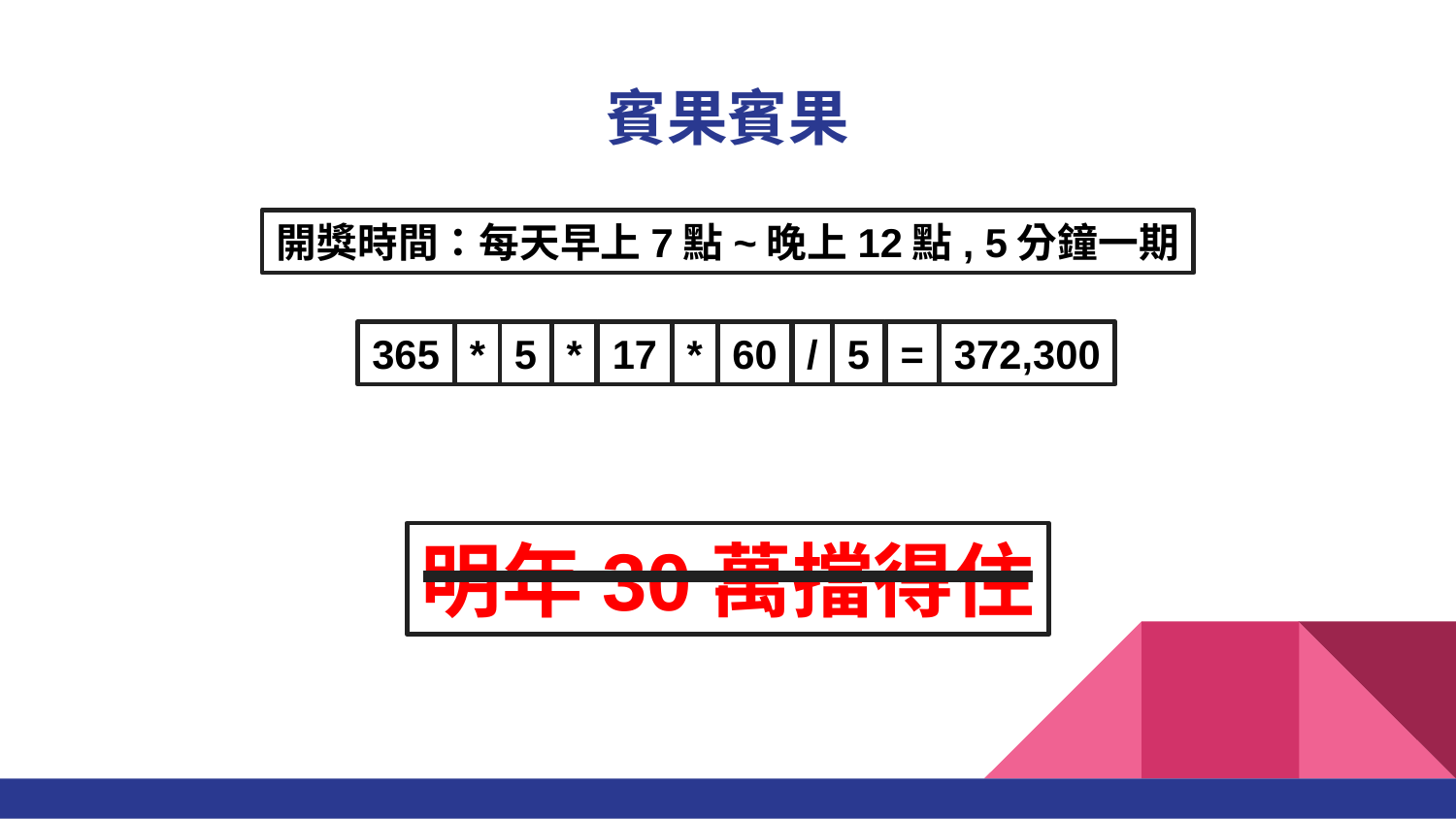

# 賓果賓果
開獎時間：每天早上7點~晚上12點, 5分鐘一期
365
*
5
*
17
*
60
/
5
=
372,300
明年30萬擋得住